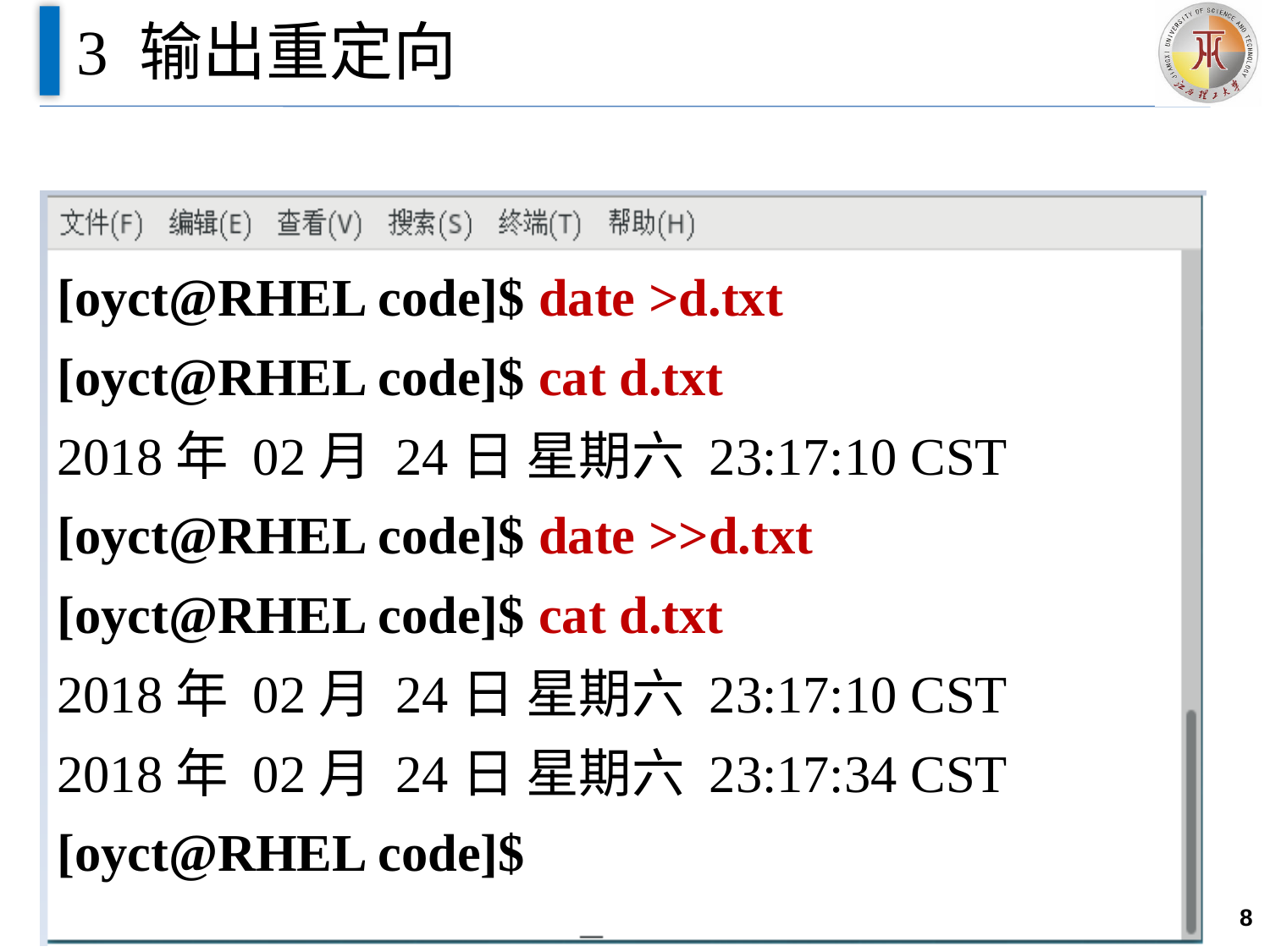

# 3 输出重定向

[oyct@RHEL code]$ date >d.txt
[oyct@RHEL code]$ cat d.txt
2018年 02月 24日 星期六 23:17:10 CST
[oyct@RHEL code]$ date >>d.txt
[oyct@RHEL code]$ cat d.txt
2018年 02月 24日 星期六 23:17:10 CST
2018年 02月 24日 星期六 23:17:34 CST
[oyct@RHEL code]$

8